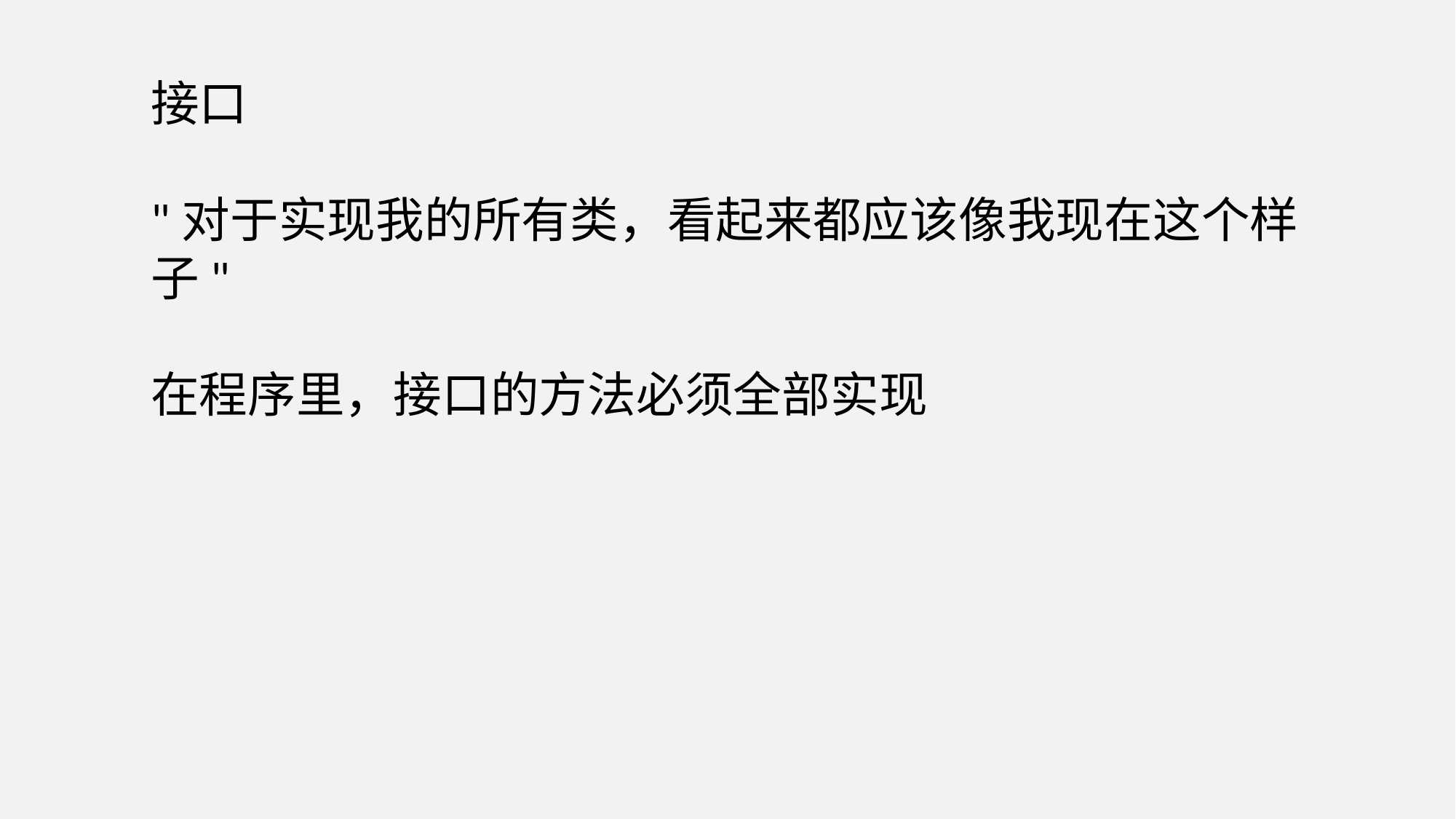

接口
"对于实现我的所有类，看起来都应该像我现在这个样子"
在程序里，接口的方法必须全部实现